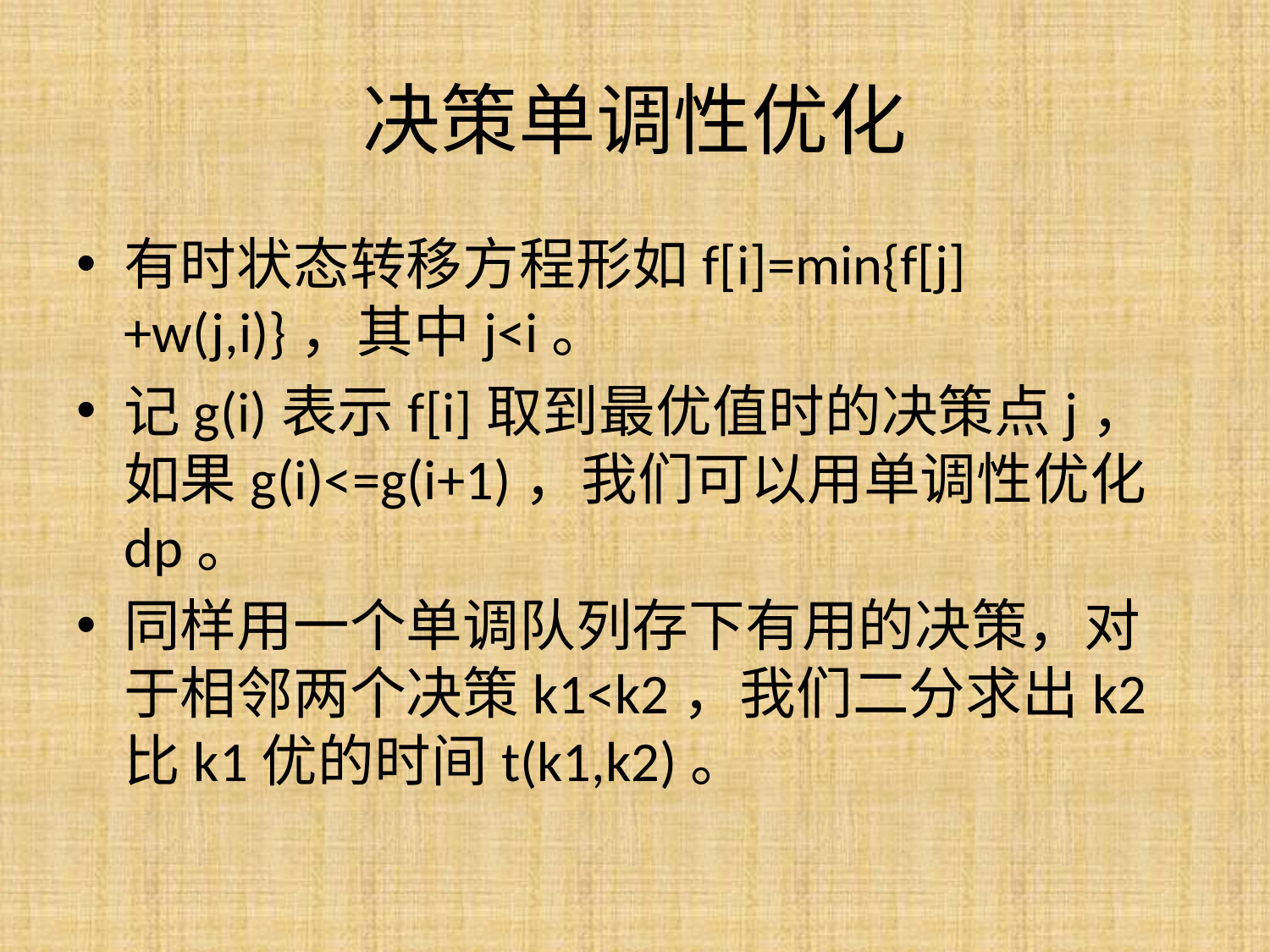

# 决策单调性优化
有时状态转移方程形如f[i]=min{f[j]+w(j,i)}，其中j<i。
记g(i)表示f[i]取到最优值时的决策点j，如果g(i)<=g(i+1)，我们可以用单调性优化dp。
同样用一个单调队列存下有用的决策，对于相邻两个决策k1<k2，我们二分求出k2比k1优的时间t(k1,k2)。